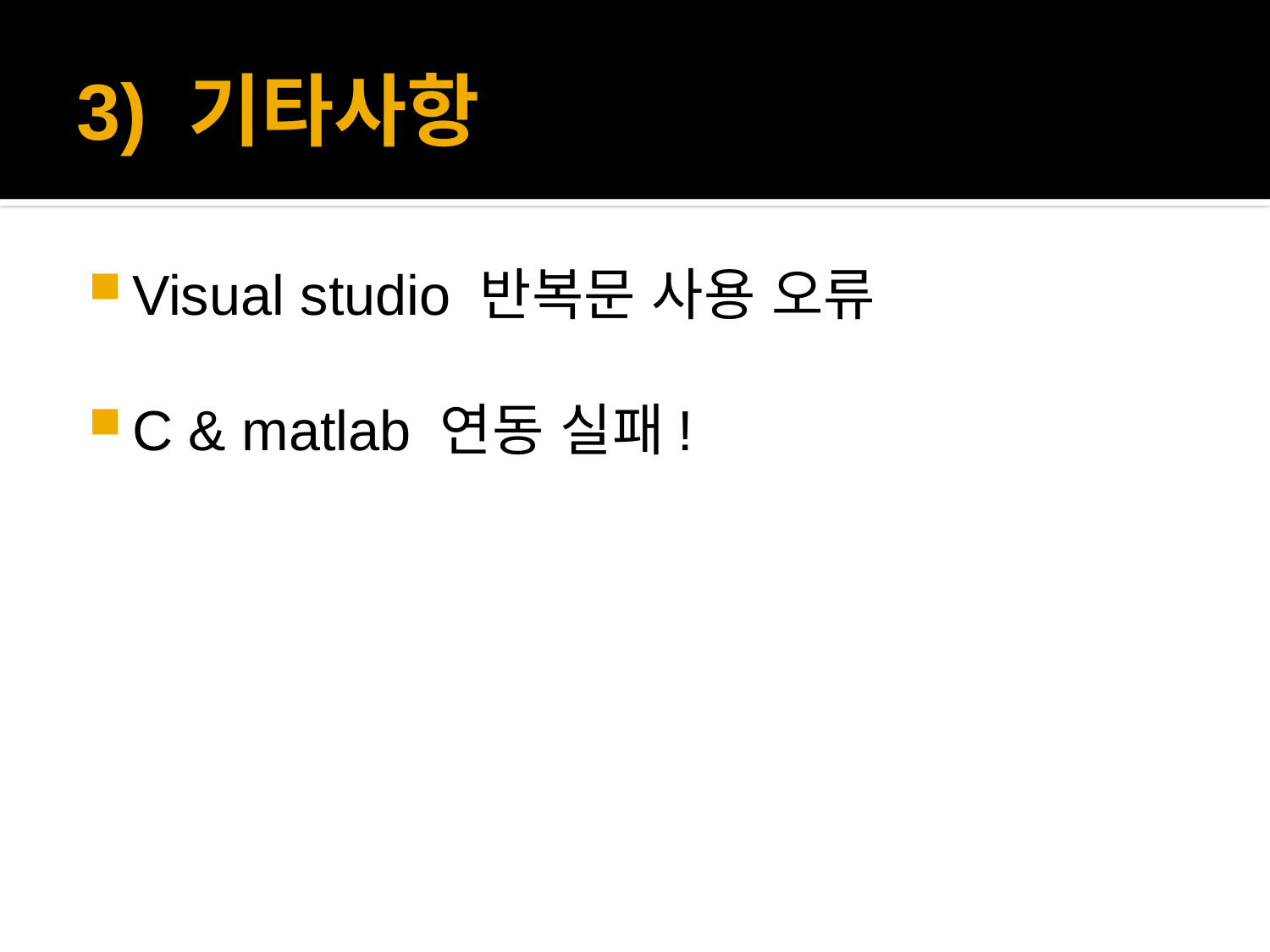

# 3) 기타사항
Visual studio 반복문 사용 오류

C & matlab 연동 실패!